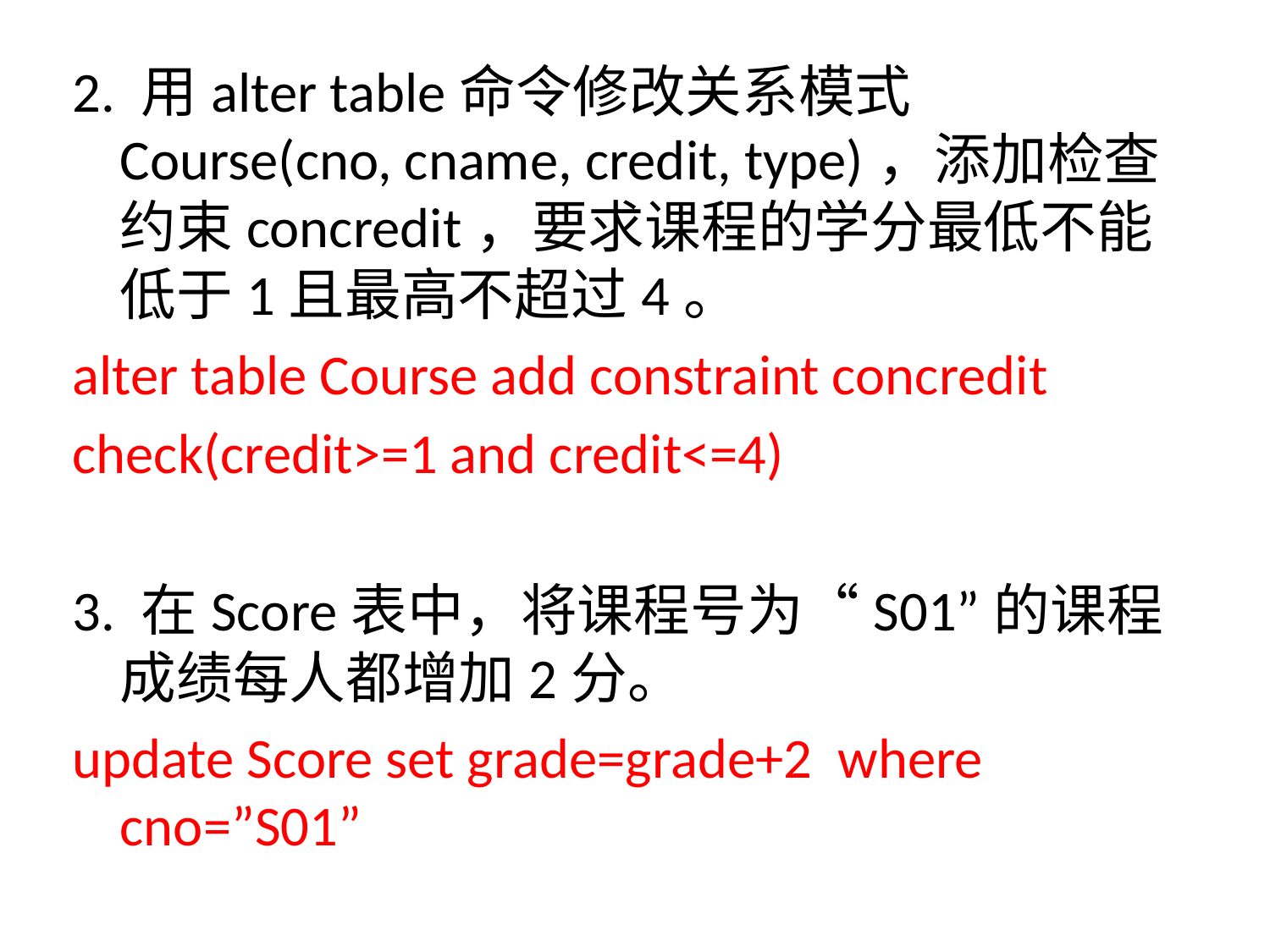

2. 用alter table命令修改关系模式Course(cno, cname, credit, type)，添加检查约束concredit，要求课程的学分最低不能低于1且最高不超过4。
alter table Course add constraint concredit
check(credit>=1 and credit<=4)

3. 在Score表中，将课程号为“S01”的课程成绩每人都增加2分。
update Score set grade=grade+2  where cno=”S01”